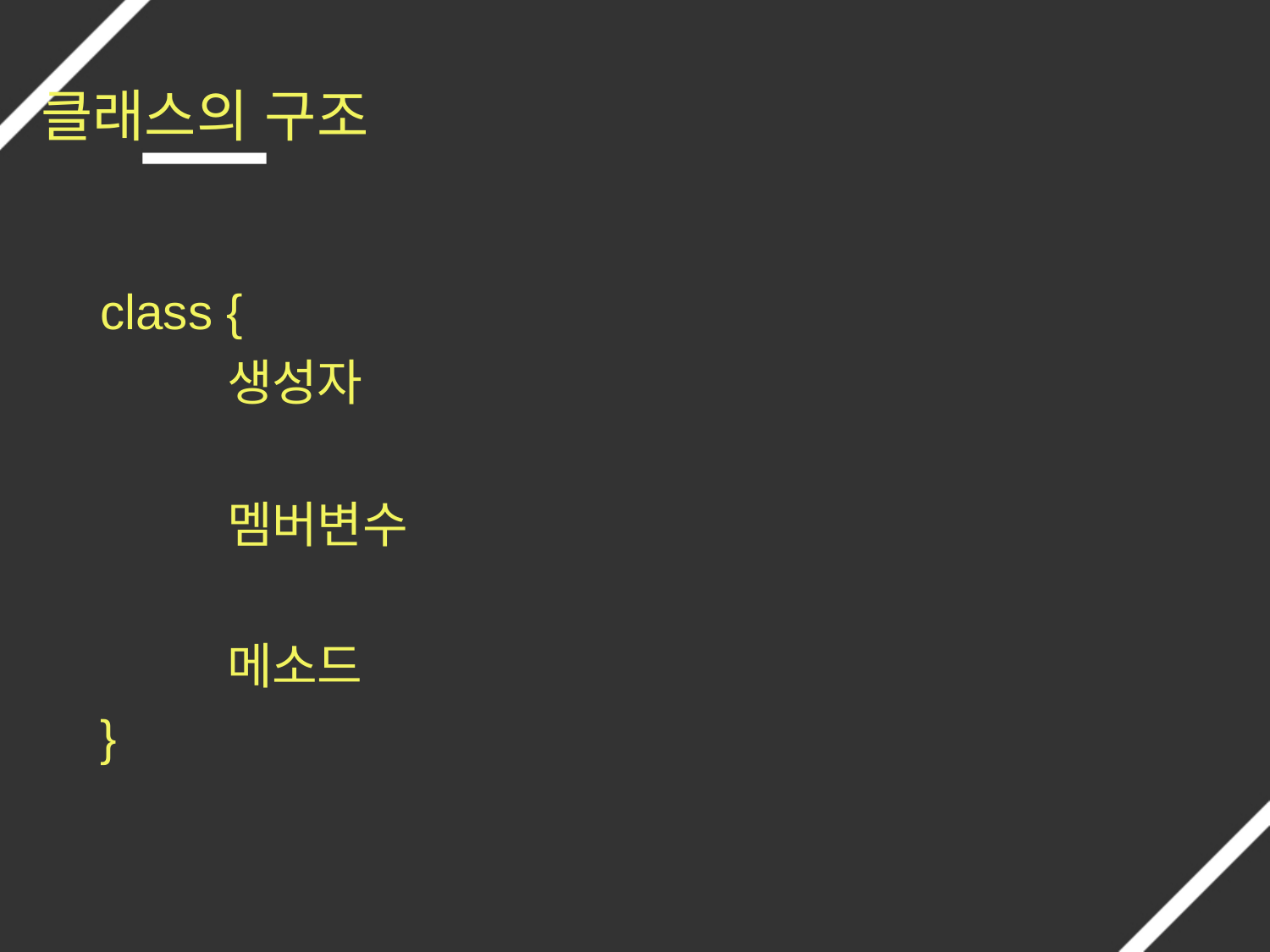

# 클래스의 구조

class {
	생성자

	멤버변수

	메소드
}